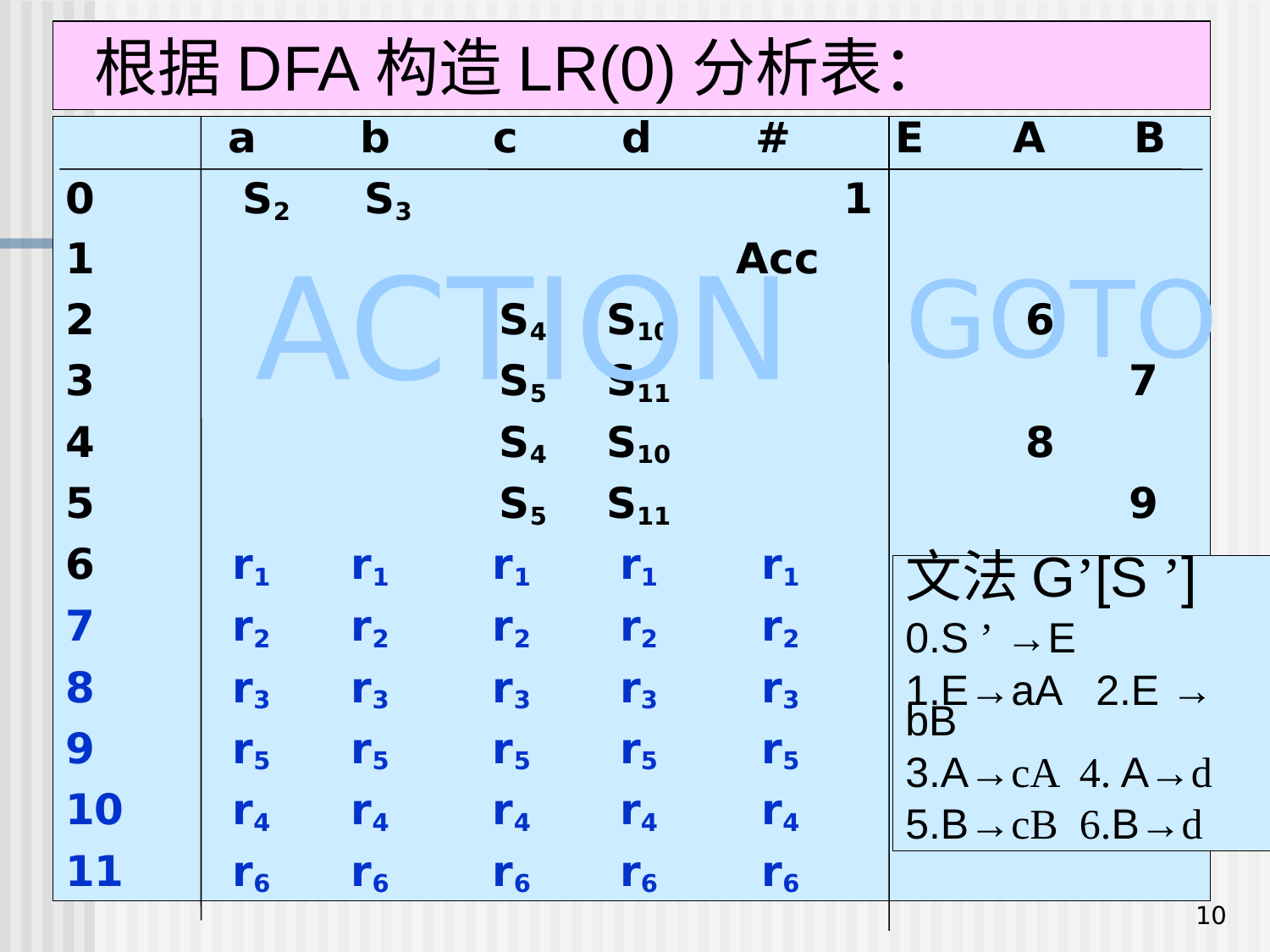

根据DFA构造LR(0)分析表：
            a       b       c       d       #       E      A      B
0          S2     S3                                                   1
                                         Acc
                         S4       S10                        6
                         S5       S11                               7
                         S4       S10                        8
                         S5       S11                               9
       r1        r1       r1      r1       r1
       r2        r2       r2      r2       r2
       r3        r3       r3      r3       r3
       r5        r5       r5      r5       r5
       r4        r4       r4      r4       r4
       r6        r6       r6      r6       r6

ACTION
GOTO
文法G’[S ’]
0.S ’ →E
1.E→aA   2.E → bB
3.A→cA  4. A→d
5.B→cB  6.B→d
10